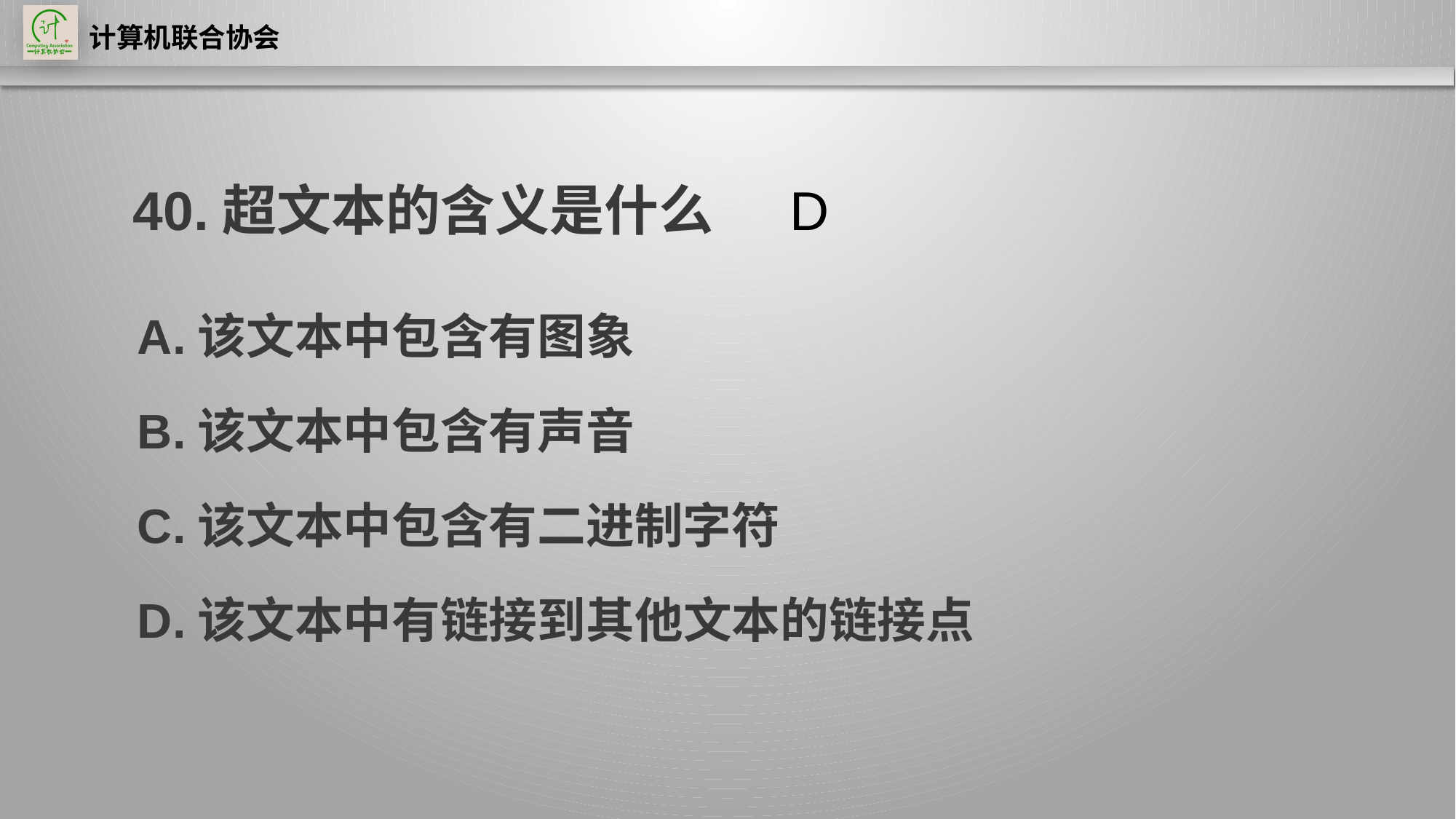

D
40.超文本的含义是什么
A.该文本中包含有图象
B.该文本中包含有声音
C.该文本中包含有二进制字符
D.该文本中有链接到其他文本的链接点